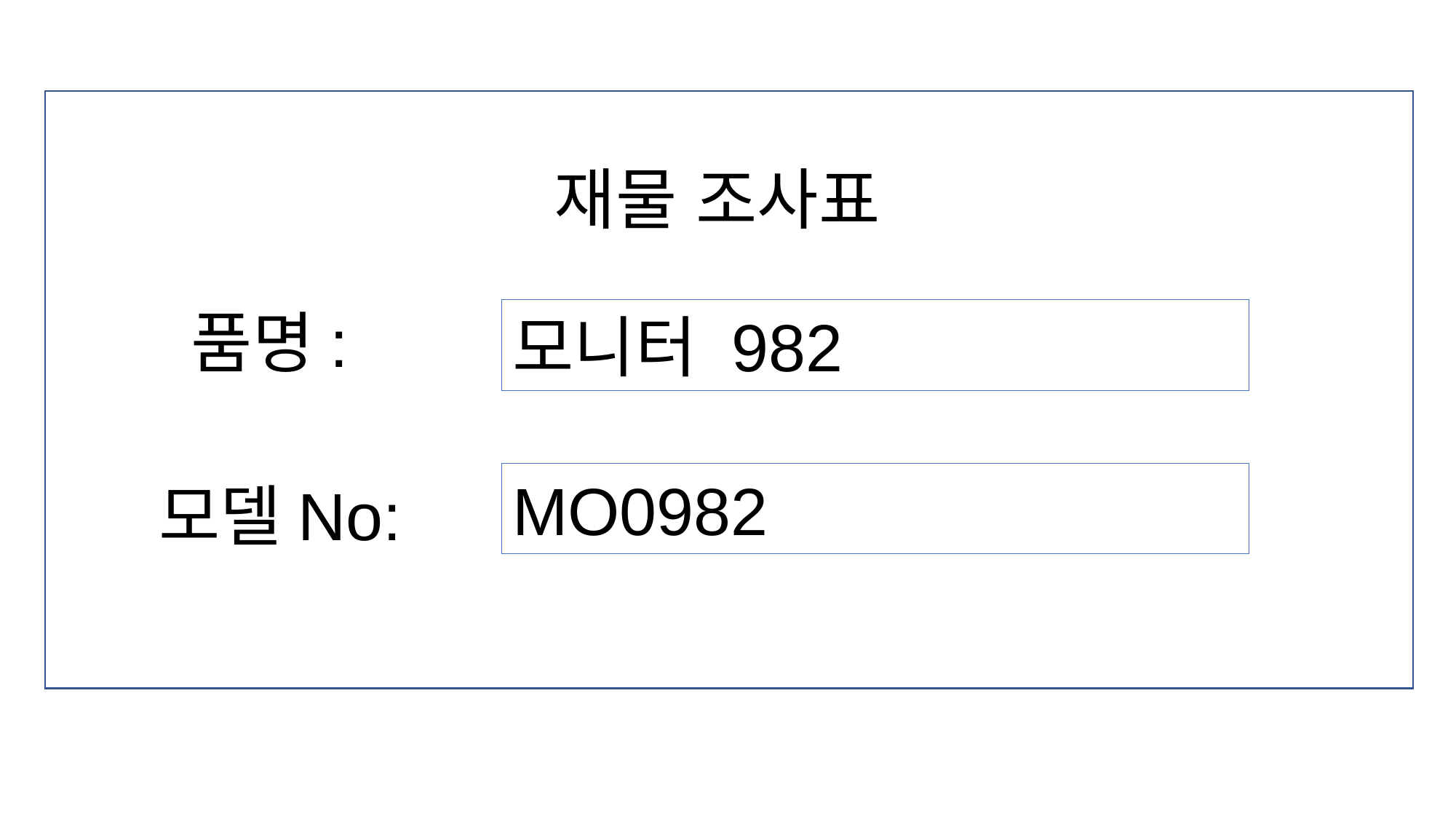

재물 조사표
품명:
모니터 982
MO0982
모델No: